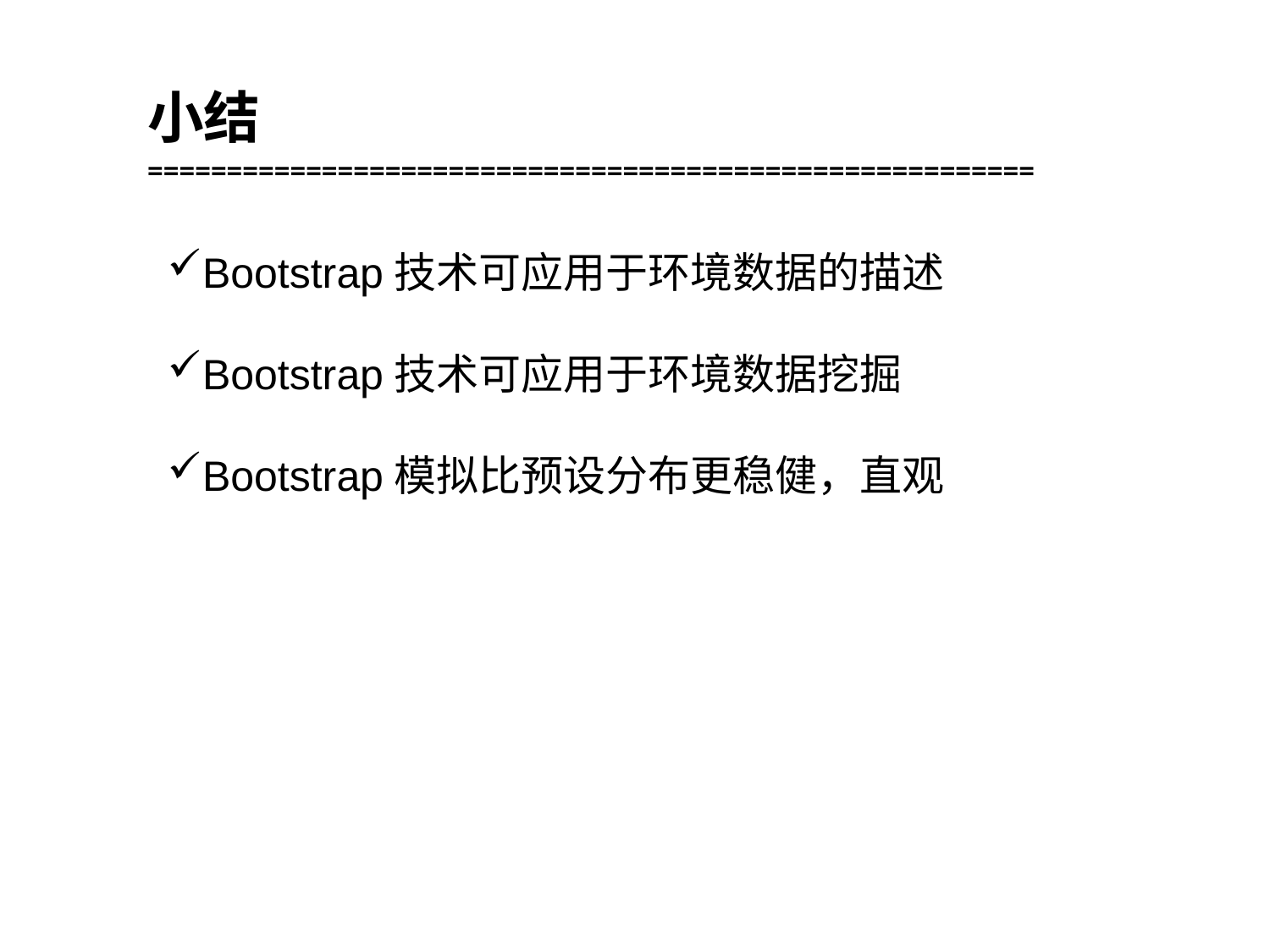

小结
========================================================

Bootstrap技术可应用于环境数据的描述

Bootstrap技术可应用于环境数据挖掘

Bootstrap模拟比预设分布更稳健，直观